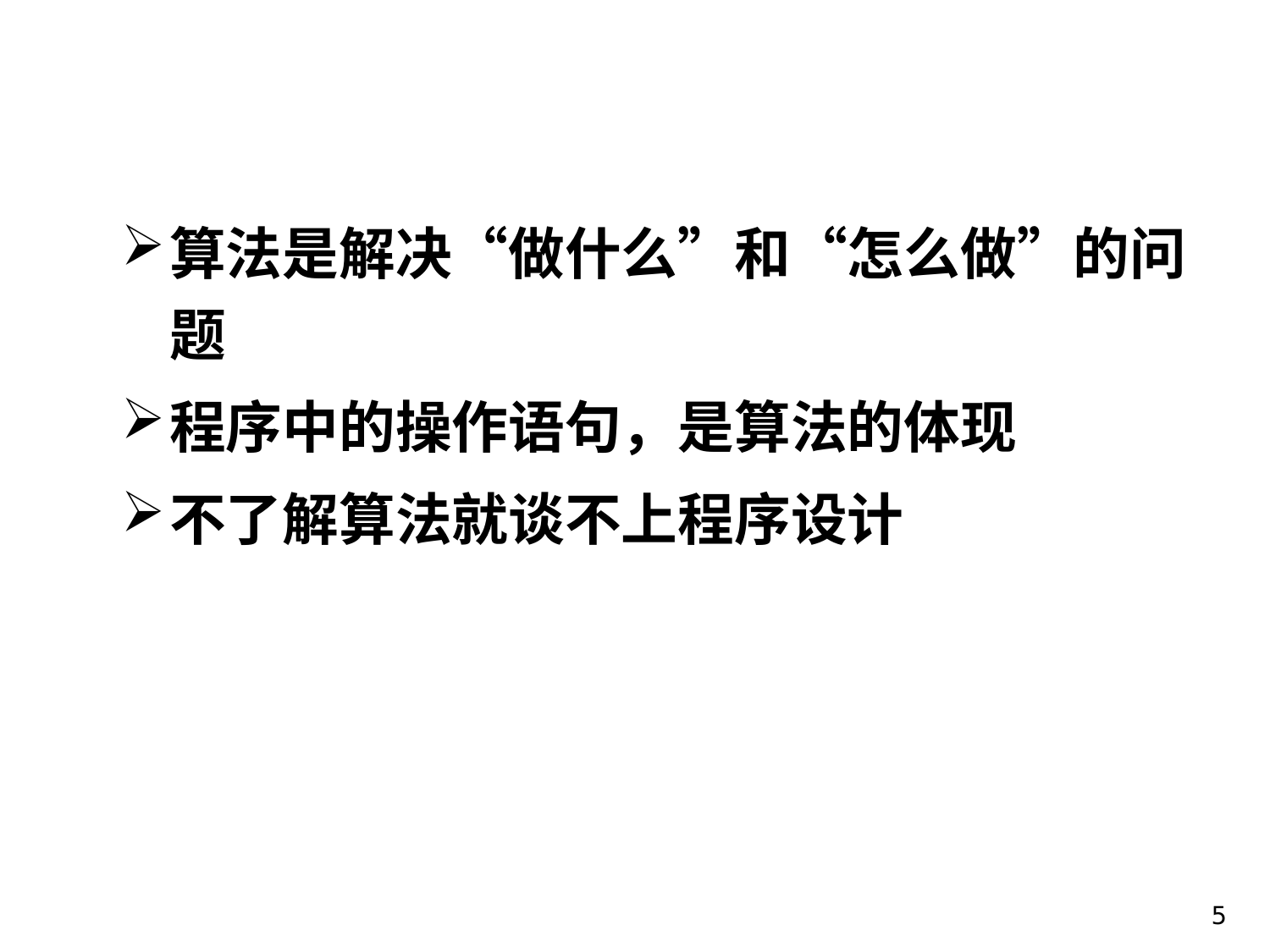

算法是解决“做什么”和“怎么做”的问题
程序中的操作语句，是算法的体现
不了解算法就谈不上程序设计
5